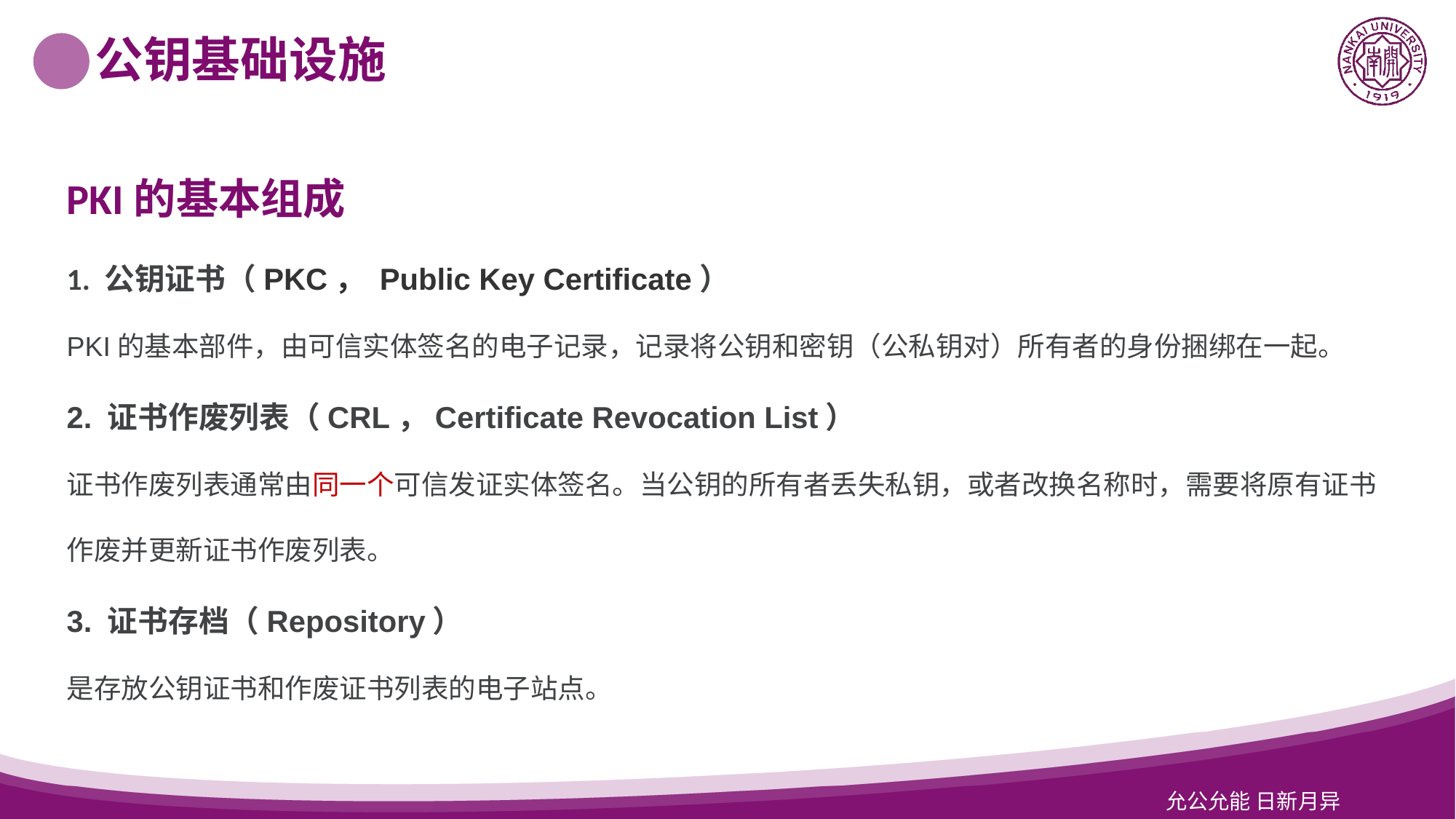

选中图片Delete，点击中间图标即可插入新图片

公钥基础设施
PKI的基本组成
1. 公钥证书（PKC， Public Key Certificate）
PKI的基本部件，由可信实体签名的电子记录，记录将公钥和密钥（公私钥对）所有者的身份捆绑在一起。
2. 证书作废列表（CRL，Certificate Revocation List）
证书作废列表通常由同一个可信发证实体签名。当公钥的所有者丢失私钥，或者改换名称时，需要将原有证书作废并更新证书作废列表。
3. 证书存档（Repository）
是存放公钥证书和作废证书列表的电子站点。